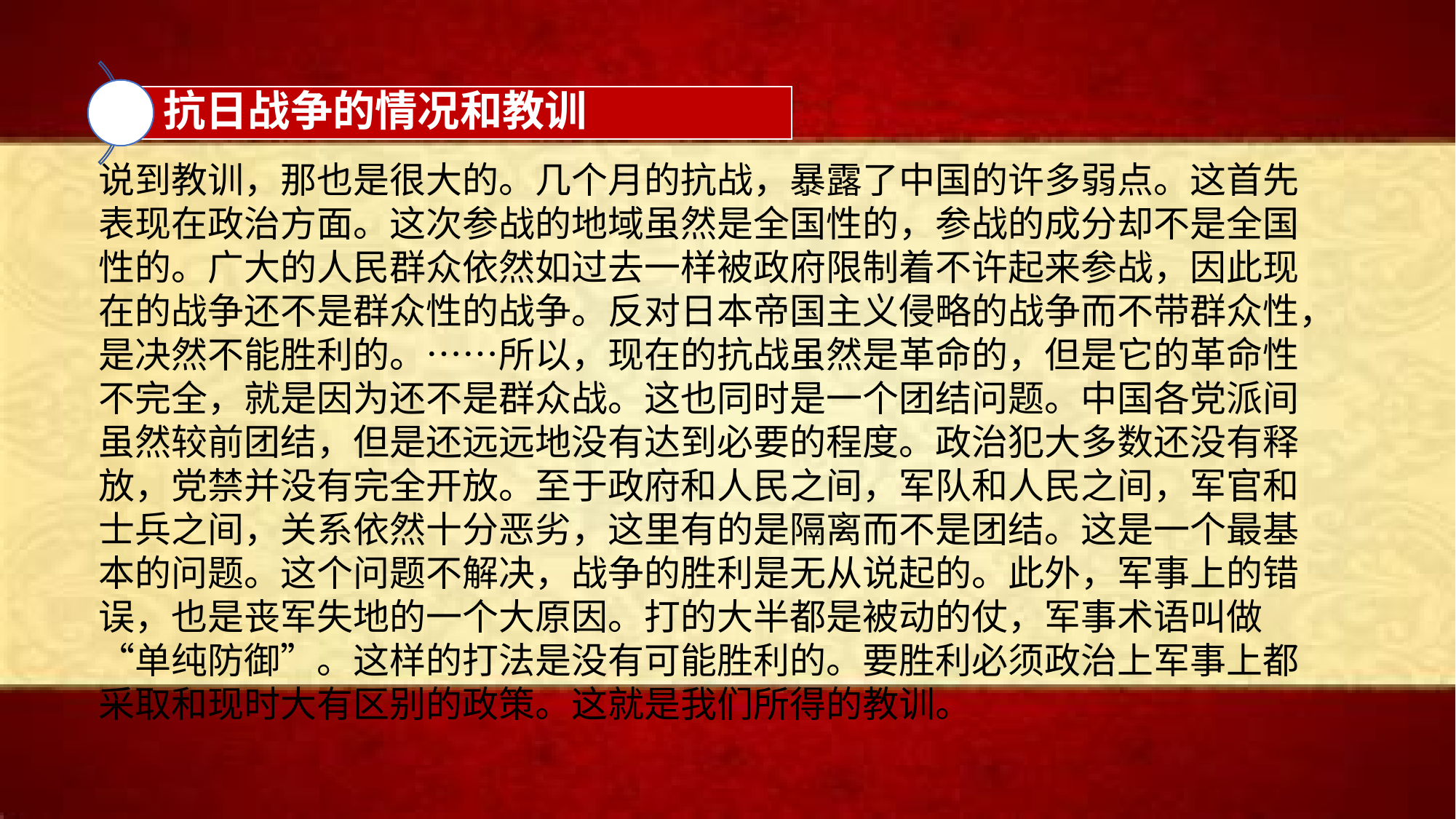

抗日战争的情况和教训
说到教训，那也是很大的。几个月的抗战，暴露了中国的许多弱点。这首先表现在政治方面。这次参战的地域虽然是全国性的，参战的成分却不是全国性的。广大的人民群众依然如过去一样被政府限制着不许起来参战，因此现在的战争还不是群众性的战争。反对日本帝国主义侵略的战争而不带群众性，是决然不能胜利的。……所以，现在的抗战虽然是革命的，但是它的革命性不完全，就是因为还不是群众战。这也同时是一个团结问题。中国各党派间虽然较前团结，但是还远远地没有达到必要的程度。政治犯大多数还没有释放，党禁并没有完全开放。至于政府和人民之间，军队和人民之间，军官和士兵之间，关系依然十分恶劣，这里有的是隔离而不是团结。这是一个最基本的问题。这个问题不解决，战争的胜利是无从说起的。此外，军事上的错误，也是丧军失地的一个大原因。打的大半都是被动的仗，军事术语叫做“单纯防御”。这样的打法是没有可能胜利的。要胜利必须政治上军事上都采取和现时大有区别的政策。这就是我们所得的教训。